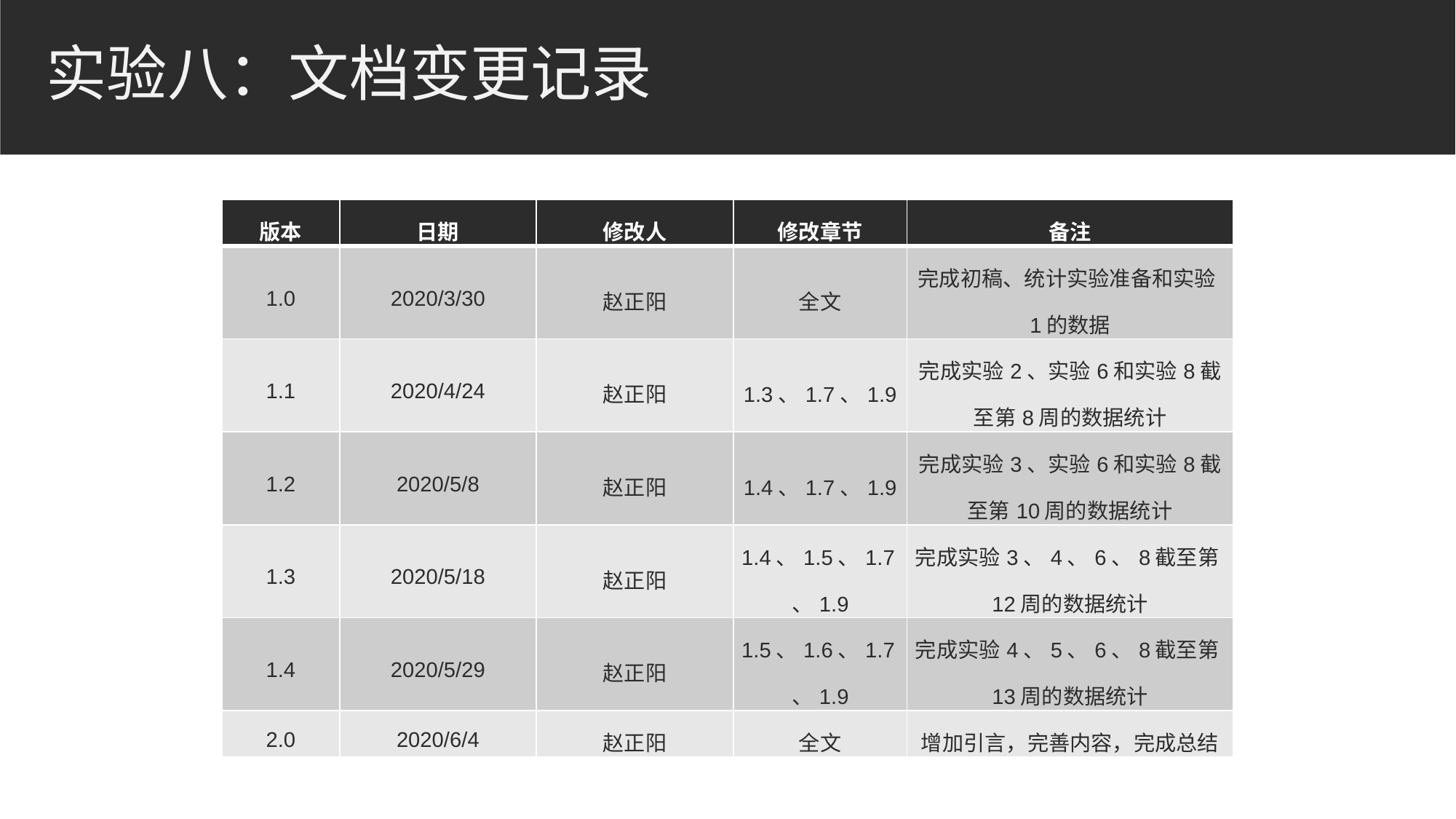

# 实验八：文档变更记录
| 版本 | 日期 | 修改人 | 修改章节 | 备注 |
| --- | --- | --- | --- | --- |
| 1.0 | 2020/3/30 | 赵正阳 | 全文 | 完成初稿、统计实验准备和实验1的数据 |
| 1.1 | 2020/4/24 | 赵正阳 | 1.3、1.7、1.9 | 完成实验2、实验6和实验8截至第8周的数据统计 |
| 1.2 | 2020/5/8 | 赵正阳 | 1.4、1.7、1.9 | 完成实验3、实验6和实验8截至第10周的数据统计 |
| 1.3 | 2020/5/18 | 赵正阳 | 1.4、1.5、1.7、1.9 | 完成实验3、4、6、8截至第12周的数据统计 |
| 1.4 | 2020/5/29 | 赵正阳 | 1.5、1.6、1.7、1.9 | 完成实验4、5、6、8截至第13周的数据统计 |
| 2.0 | 2020/6/4 | 赵正阳 | 全文 | 增加引言，完善内容，完成总结 |